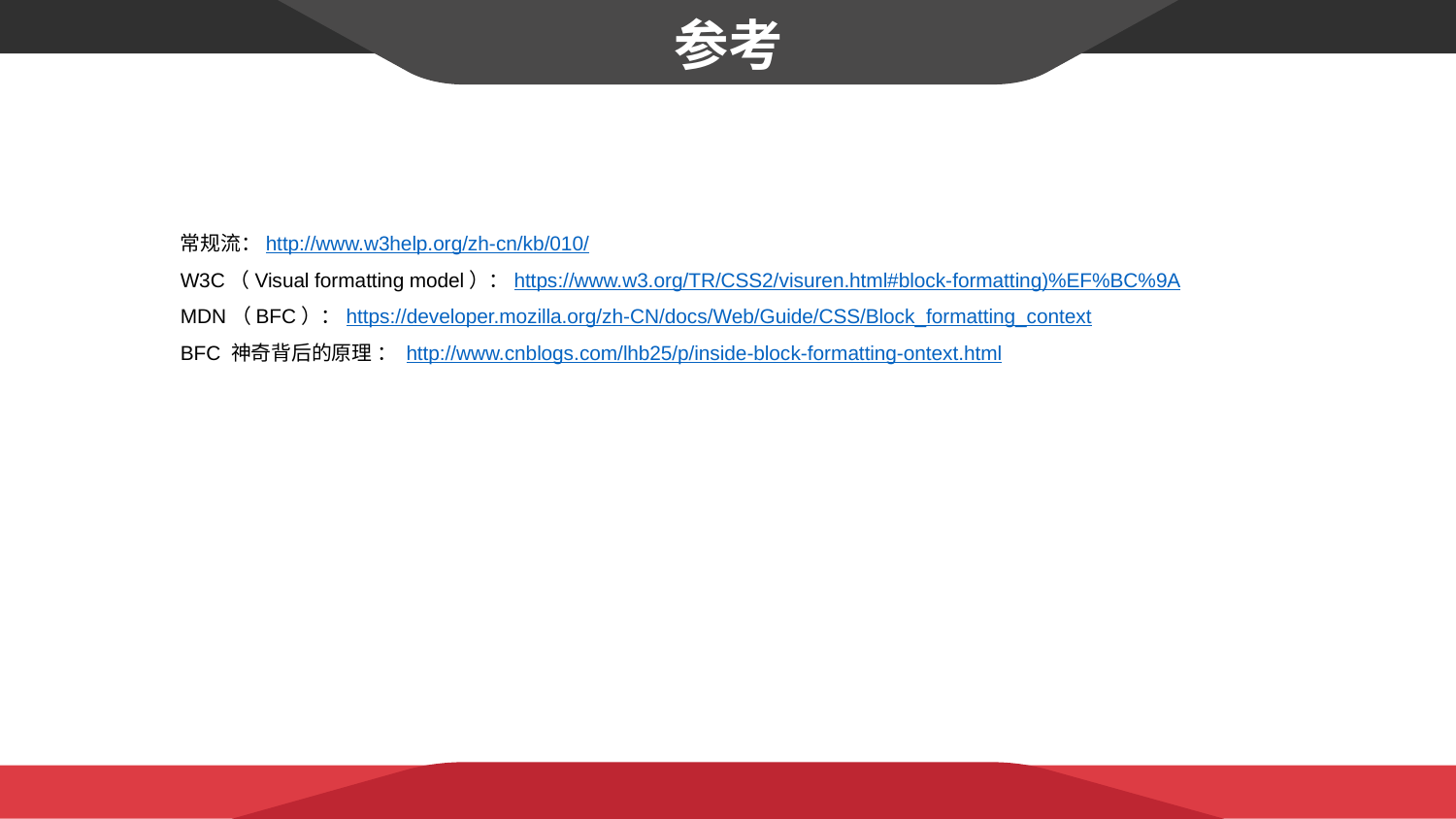

参考
常规流：http://www.w3help.org/zh-cn/kb/010/
W3C（Visual formatting model）：https://www.w3.org/TR/CSS2/visuren.html#block-formatting)%EF%BC%9A
MDN（BFC）：https://developer.mozilla.org/zh-CN/docs/Web/Guide/CSS/Block_formatting_context
BFC 神奇背后的原理 ： http://www.cnblogs.com/lhb25/p/inside-block-formatting-ontext.html